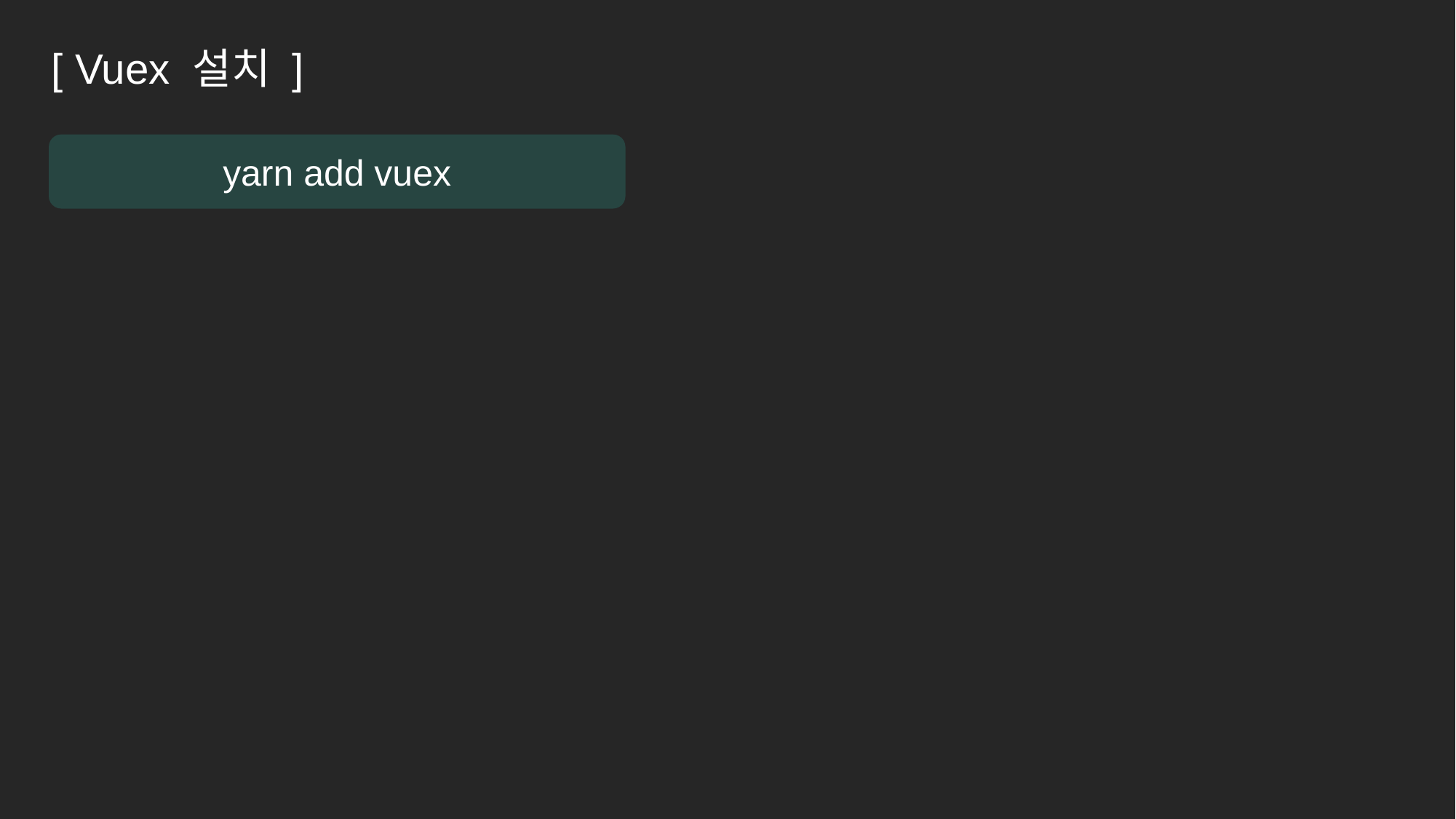

[ Vuex 설치 ]
yarn add vuex